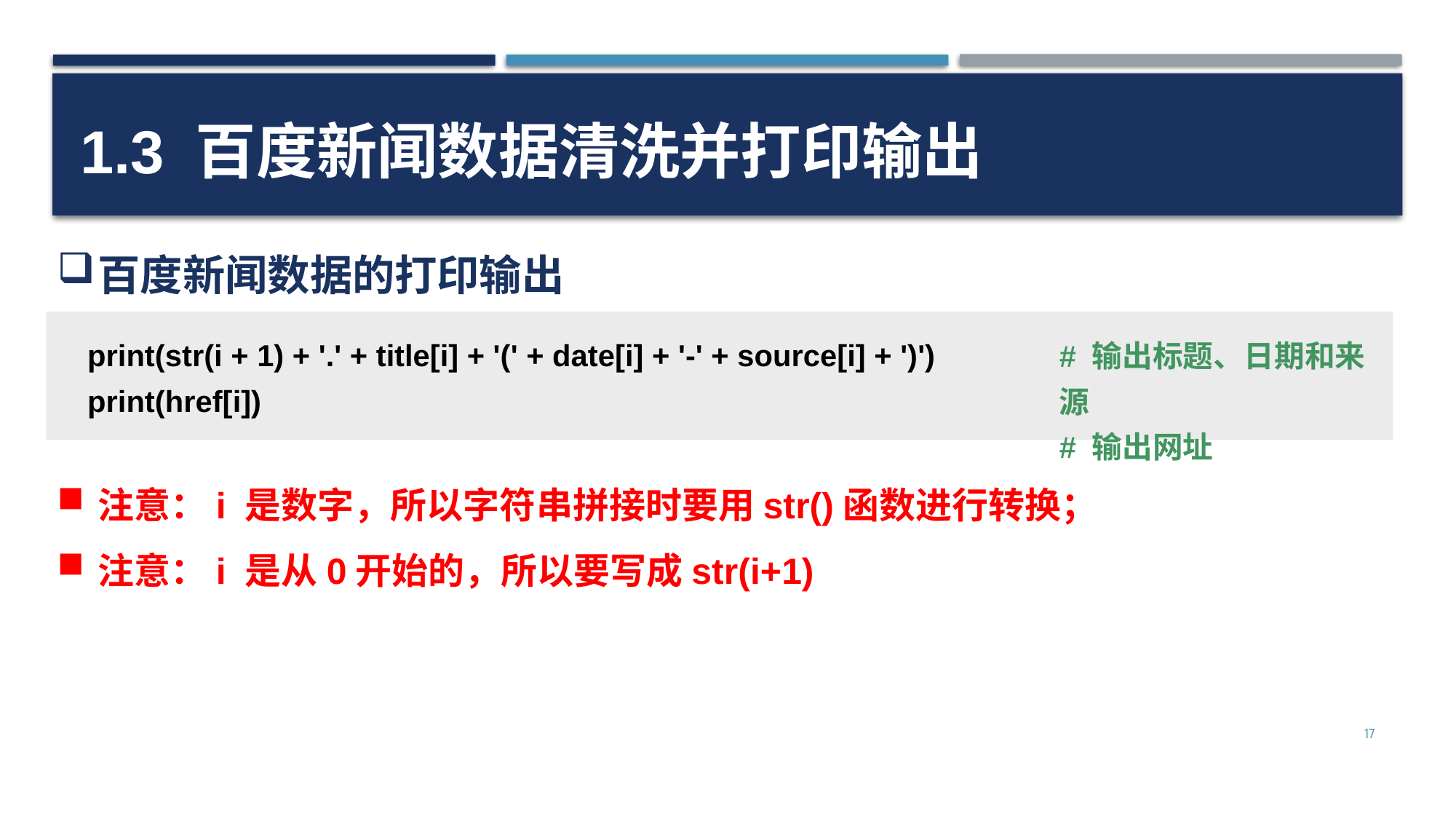

1.3 百度新闻数据清洗并打印输出
百度新闻数据的打印输出

print(str(i + 1) + '.' + title[i] + '(' + date[i] + '-' + source[i] + ')')
print(href[i])
# 输出标题、日期和来源
# 输出网址
注意：i 是数字，所以字符串拼接时要用str()函数进行转换；
注意：i 是从0开始的，所以要写成str(i+1)
17